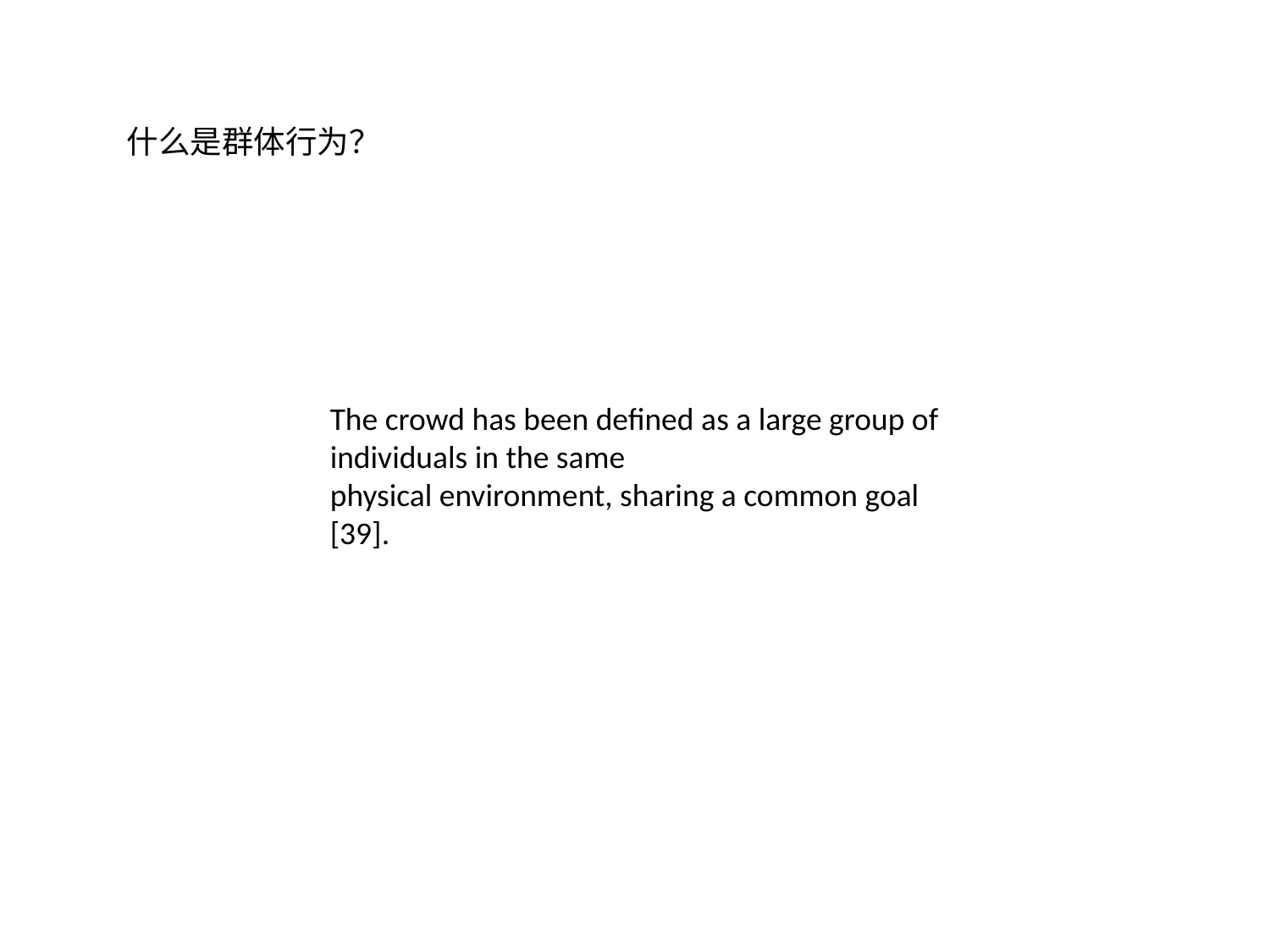

什么是群体行为？
The crowd has been defined as a large group of individuals in the same
physical environment, sharing a common goal [39].